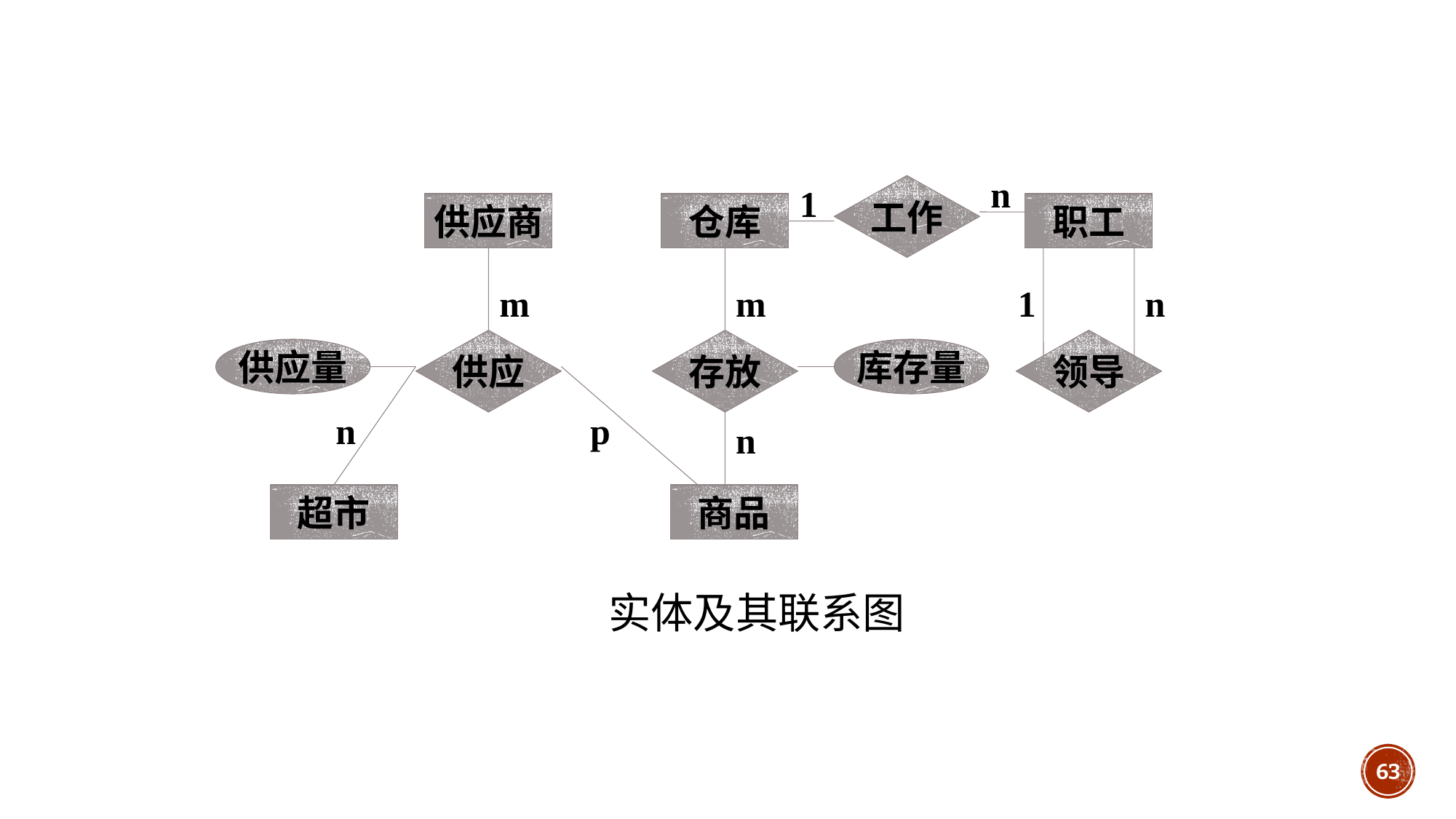

n
1
工作
供应商
仓库
职工

m
m
1
n
供应
存放
领导
供应量
库存量

n
p

n
超市
商品
实体及其联系图
63